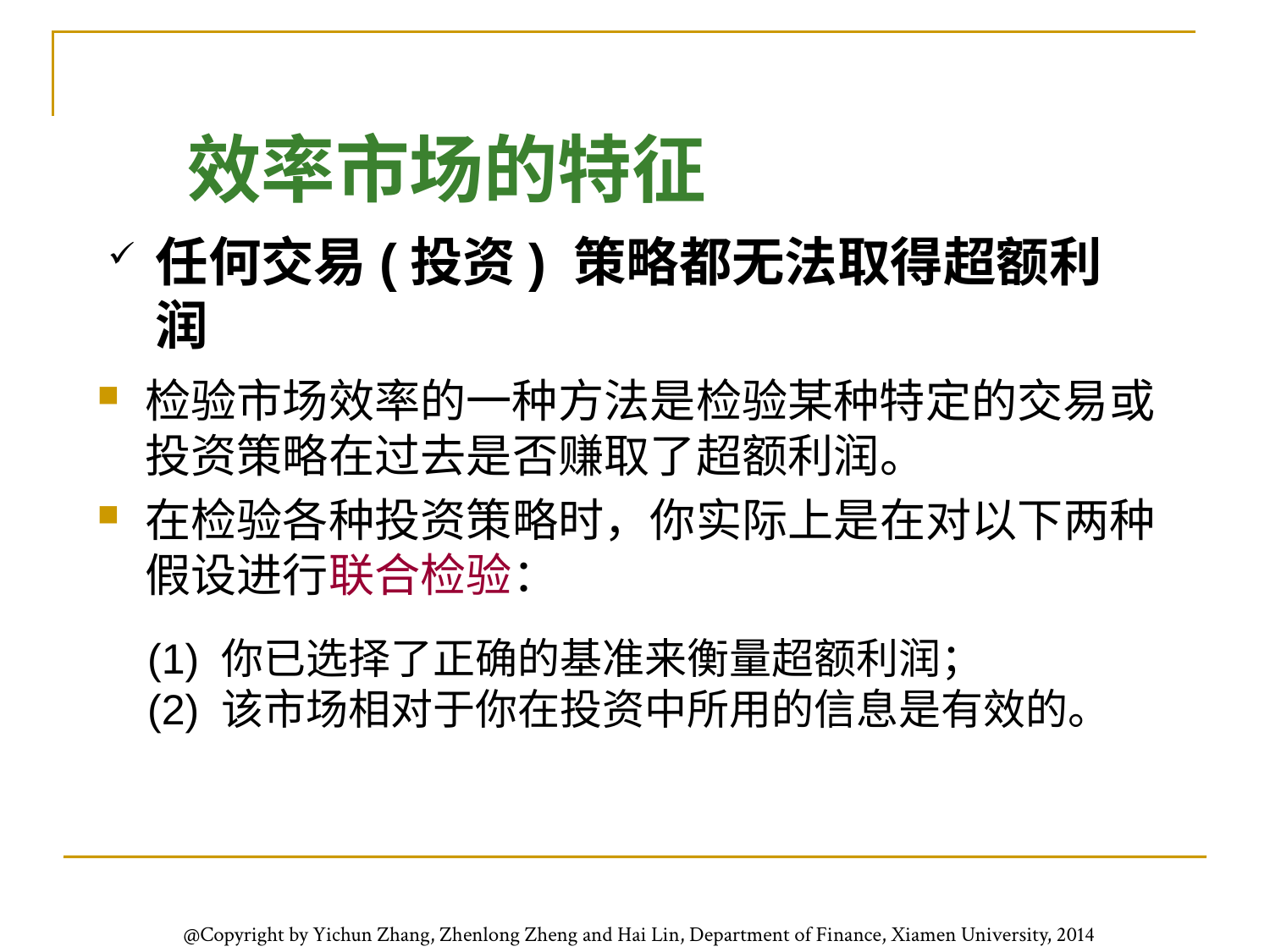

# 效率市场的特征
任何交易(投资) 策略都无法取得超额利润
检验市场效率的一种方法是检验某种特定的交易或投资策略在过去是否赚取了超额利润。
在检验各种投资策略时，你实际上是在对以下两种假设进行联合检验：

(1) 你已选择了正确的基准来衡量超额利润；
(2) 该市场相对于你在投资中所用的信息是有效的。

@Copyright by Yichun Zhang, Zhenlong Zheng and Hai Lin, Department of Finance, Xiamen University, 2014